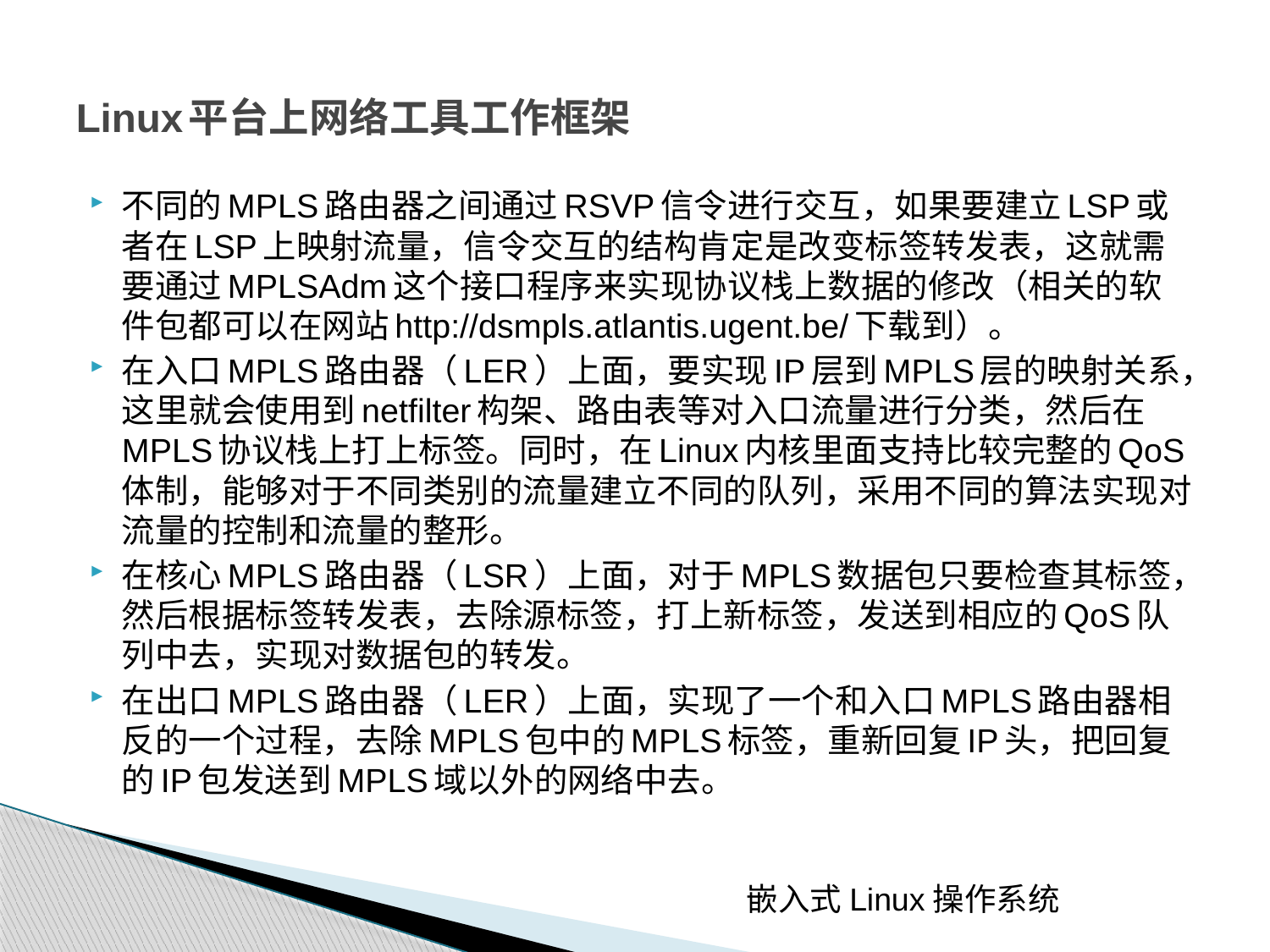

# Linux平台上网络工具工作框架
不同的MPLS路由器之间通过RSVP信令进行交互，如果要建立LSP或者在LSP上映射流量，信令交互的结构肯定是改变标签转发表，这就需要通过MPLSAdm这个接口程序来实现协议栈上数据的修改（相关的软件包都可以在网站http://dsmpls.atlantis.ugent.be/下载到）。
在入口MPLS路由器（LER）上面，要实现IP层到MPLS层的映射关系，这里就会使用到netfilter构架、路由表等对入口流量进行分类，然后在MPLS协议栈上打上标签。同时，在Linux内核里面支持比较完整的QoS体制，能够对于不同类别的流量建立不同的队列，采用不同的算法实现对流量的控制和流量的整形。
在核心MPLS路由器（LSR）上面，对于MPLS数据包只要检查其标签，然后根据标签转发表，去除源标签，打上新标签，发送到相应的QoS队列中去，实现对数据包的转发。
在出口MPLS路由器（LER）上面，实现了一个和入口MPLS路由器相反的一个过程，去除MPLS包中的MPLS标签，重新回复IP头，把回复的IP包发送到MPLS域以外的网络中去。

嵌入式Linux操作系统